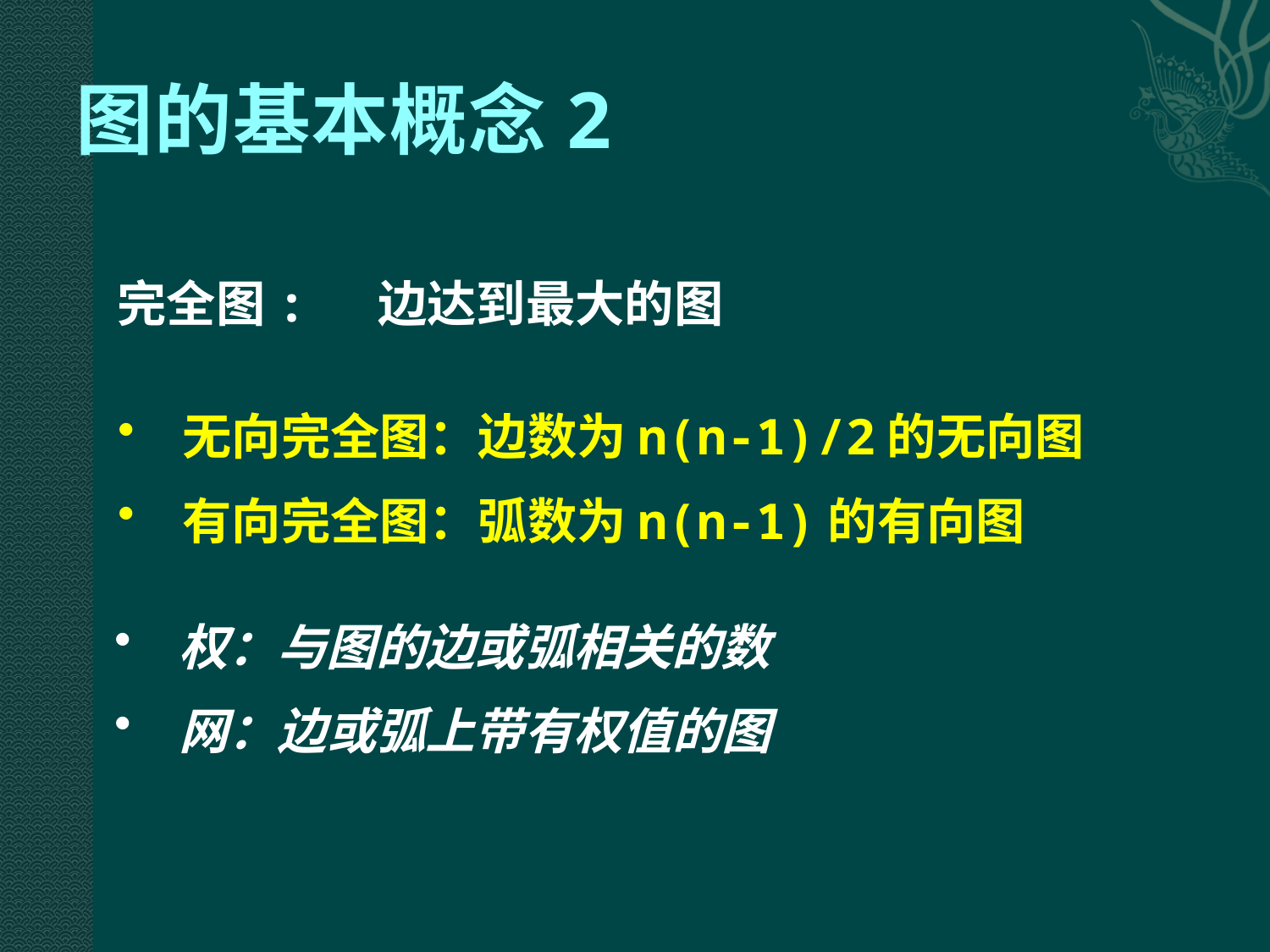

# 图的基本概念2
完全图:  边达到最大的图
  无向完全图：边数为n(n-1)/2的无向图
  有向完全图：弧数为n(n-1)的有向图
  权：与图的边或弧相关的数
  网：边或弧上带有权值的图